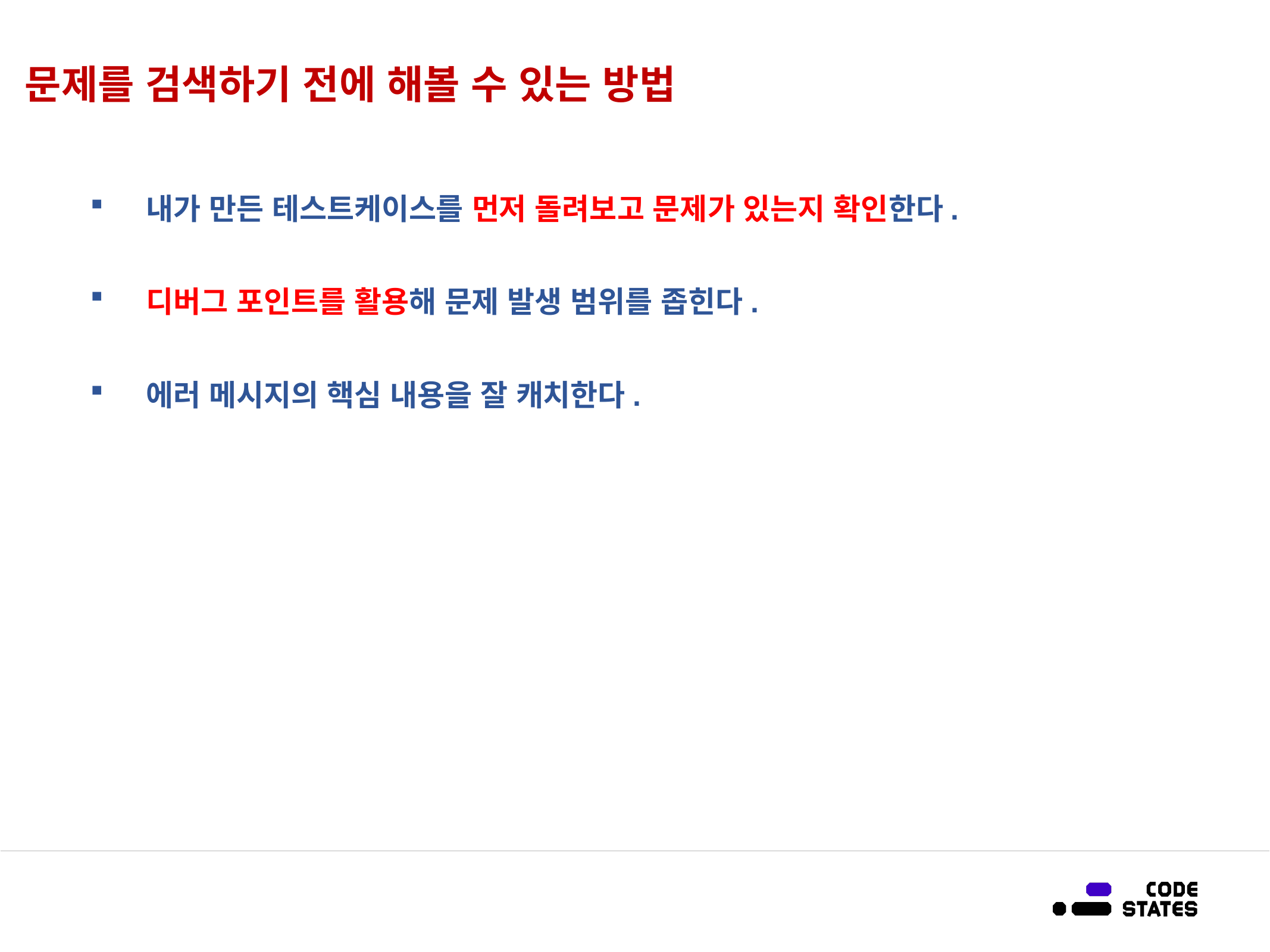

# 문제를 검색하기 전에 해볼 수 있는 방법
내가 만든 테스트케이스를 먼저 돌려보고 문제가 있는지 확인한다.

디버그 포인트를 활용해 문제 발생 범위를 좁힌다.
에러 메시지의 핵심 내용을 잘 캐치한다.